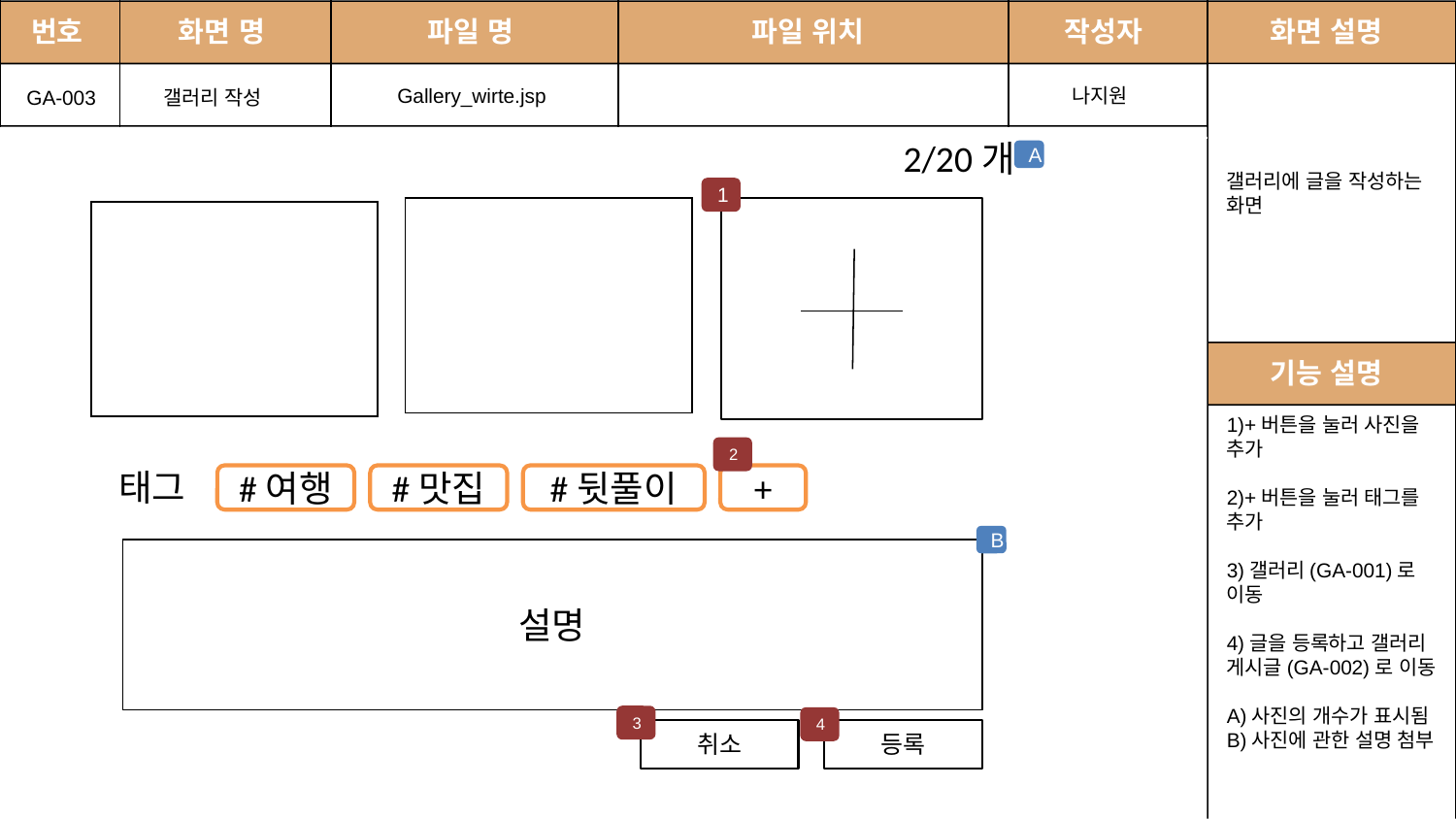

번호
화면 명
파일 명
# 파일 위치
작성자
화면 설명
Gallery_wirte.jsp
나지원
갤러리 작성
GA-003
2/20개
2
2

A
갤러리에 글을 작성하는 화면
1

|  |
| --- |
|  |
| --- |
기능 설명
1)+버튼을 눌러 사진을 추가

2)+버튼을 눌러 태그를 추가

3)갤러리(GA-001)로 이동

4)글을 등록하고 갤러리 게시글(GA-002)로 이동

A)사진의 개수가 표시됨
B)사진에 관한 설명 첨부

2
태그
#여행
#맛집
#뒷풀이
+
B
설명
3
4
취소
등록